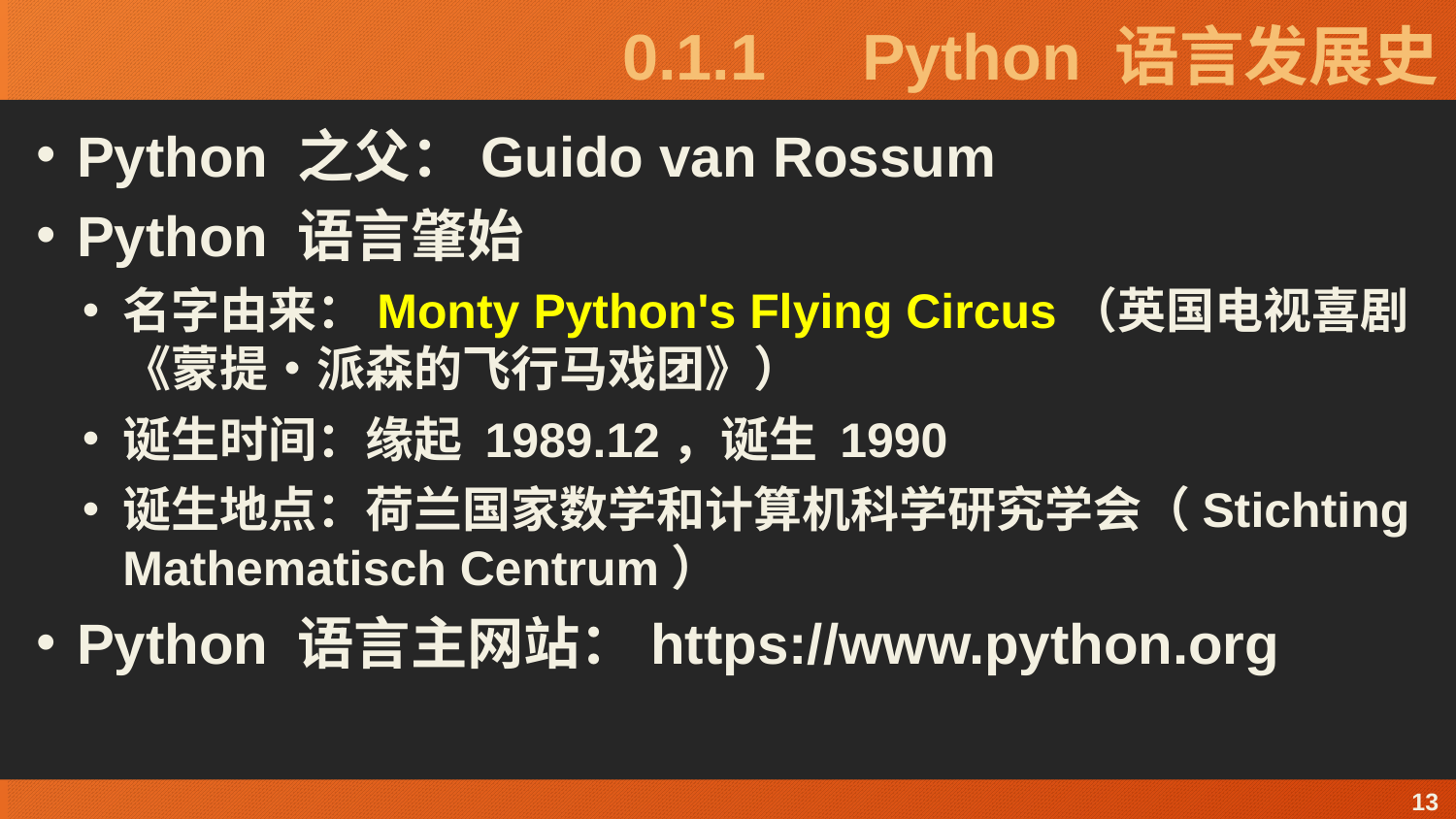

# 0.1.1　Python 语言发展史
Python 之父：Guido van Rossum
Python 语言肇始
名字由来：Monty Python's Flying Circus（英国电视喜剧《蒙提・派森的飞行马戏团》）
诞生时间：缘起 1989.12，诞生 1990
诞生地点：荷兰国家数学和计算机科学研究学会（Stichting Mathematisch Centrum）
Python 语言主网站：https://www.python.org
13